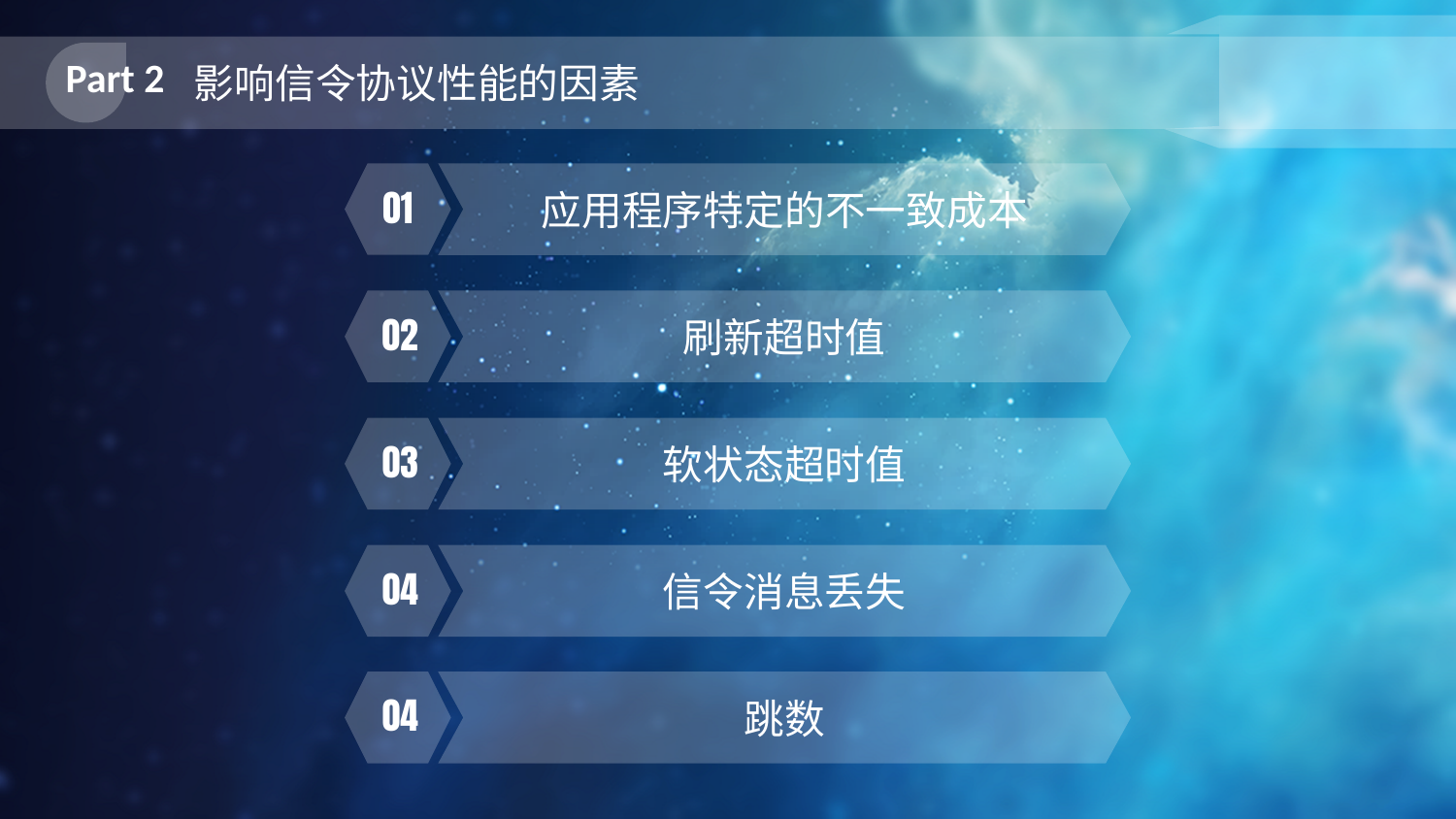

Part 2
影响信令协议性能的因素

01
应用程序特定的不一致成本

02
刷新超时值

03
软状态超时值

04
信令消息丢失

04
跳数